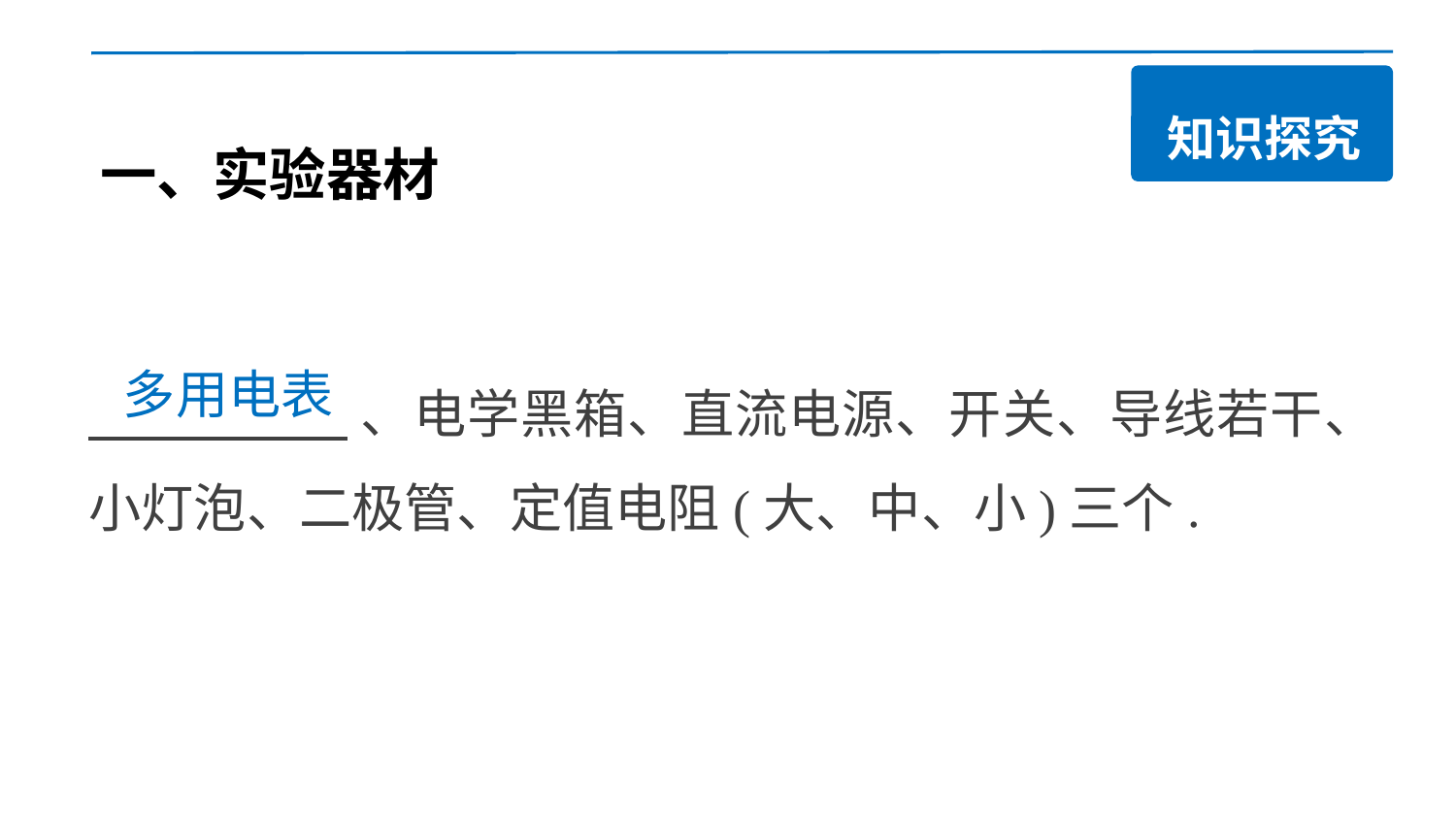

知识探究
一、实验器材
                    、电学黑箱、直流电源、开关、导线若干、小灯泡、二极管、定值电阻(大、中、小)三个.
多用电表